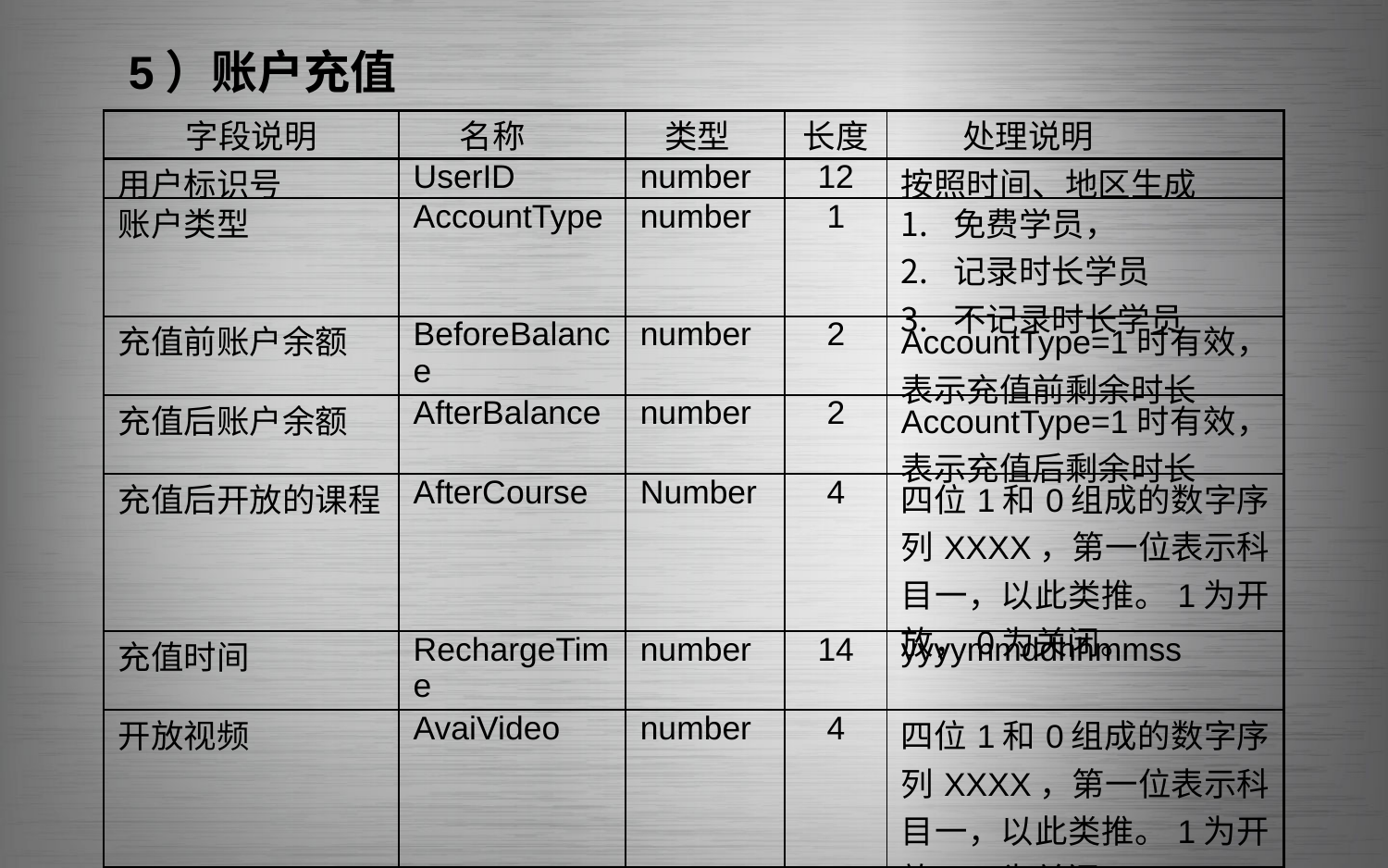

5）账户充值
| 字段说明 | 名称 | 类型 | 长度 | 处理说明 |
| --- | --- | --- | --- | --- |
| 用户标识号 | UserID | number | 12 | 按照时间、地区生成 |
| 账户类型 | AccountType | number | 1 | 免费学员， 记录时长学员 不记录时长学员 |
| 充值前账户余额 | BeforeBalance | number | 2 | AccountType=1时有效，表示充值前剩余时长 |
| 充值后账户余额 | AfterBalance | number | 2 | AccountType=1时有效，表示充值后剩余时长 |
| 充值后开放的课程 | AfterCourse | Number | 4 | 四位1和0组成的数字序列XXXX，第一位表示科目一，以此类推。1为开放，0为关闭。 |
| 充值时间 | RechargeTime | number | 14 | yyyymmddhhmmss |
| 开放视频 | AvaiVideo | number | 4 | 四位1和0组成的数字序列XXXX，第一位表示科目一，以此类推。1为开放，0为关闭。 |